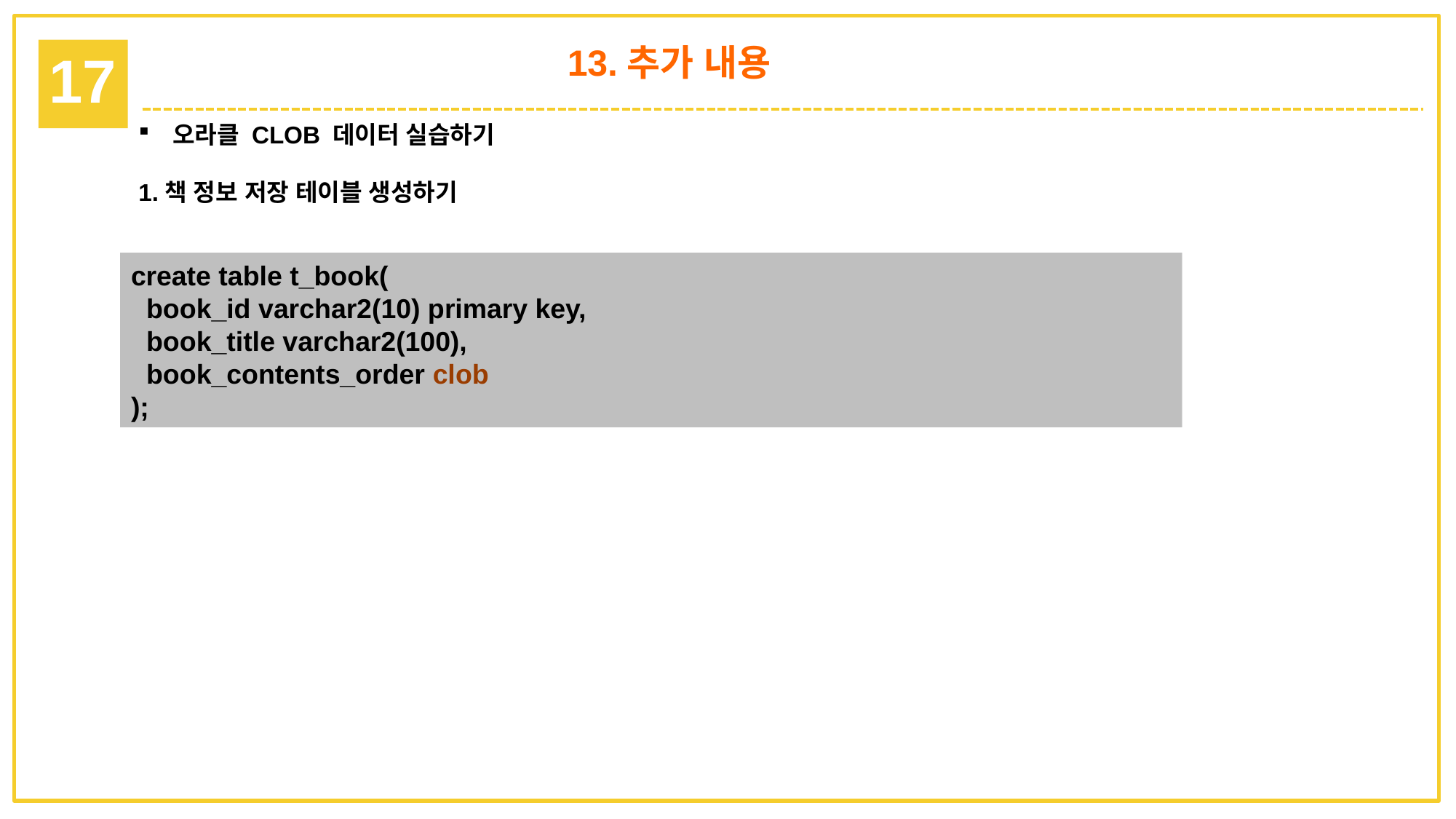

13.추가 내용
17

오라클 CLOB 데이터 실습하기
1.책 정보 저장 테이블 생성하기
create table t_book(
  book_id varchar2(10) primary key,
  book_title varchar2(100),
  book_contents_order clob
);